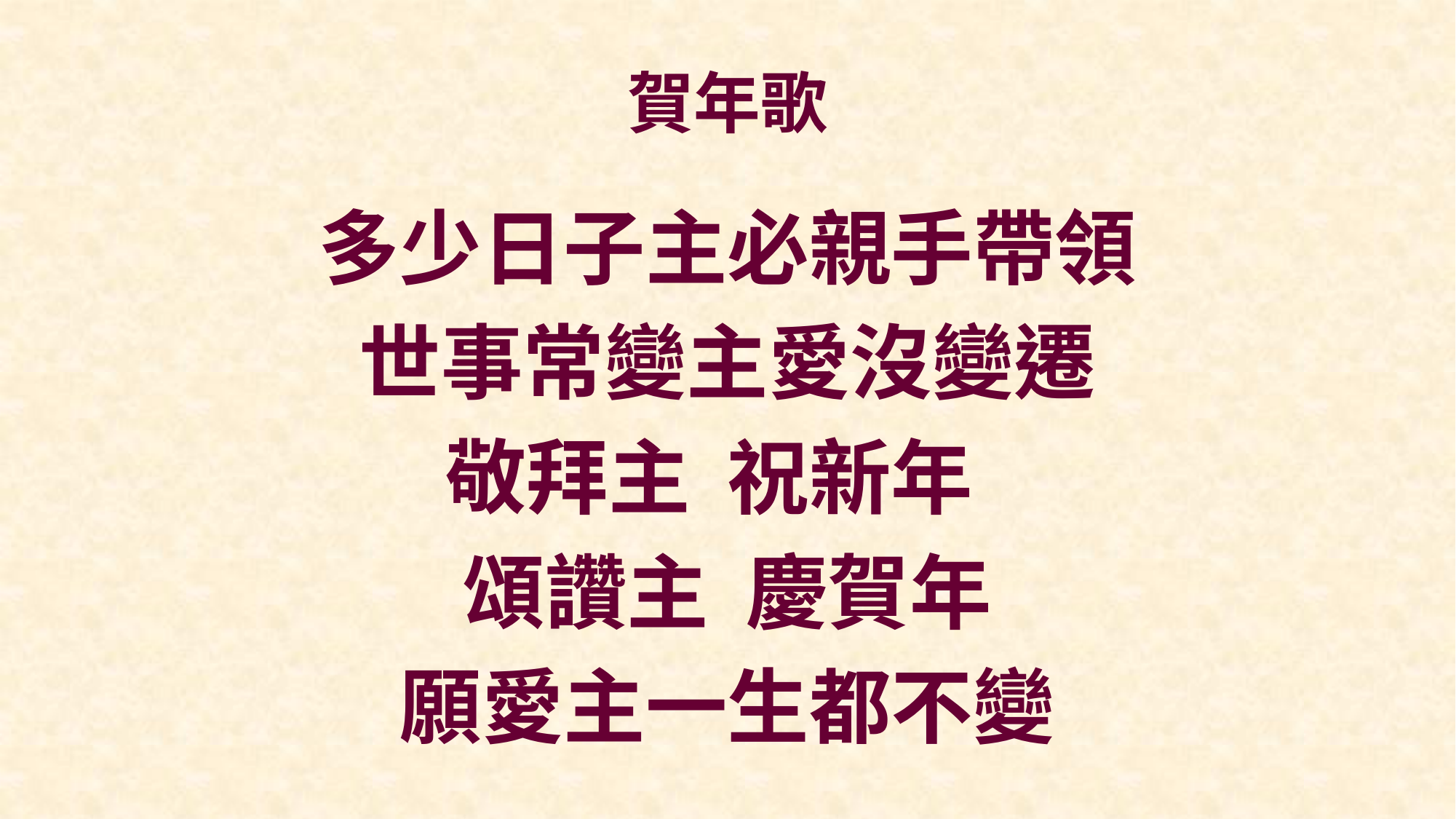

# 賀年歌
多少日子主必親手帶領
世事常變主愛沒變遷
敬拜主  祝新年
頌讚主  慶賀年
願愛主一生都不變